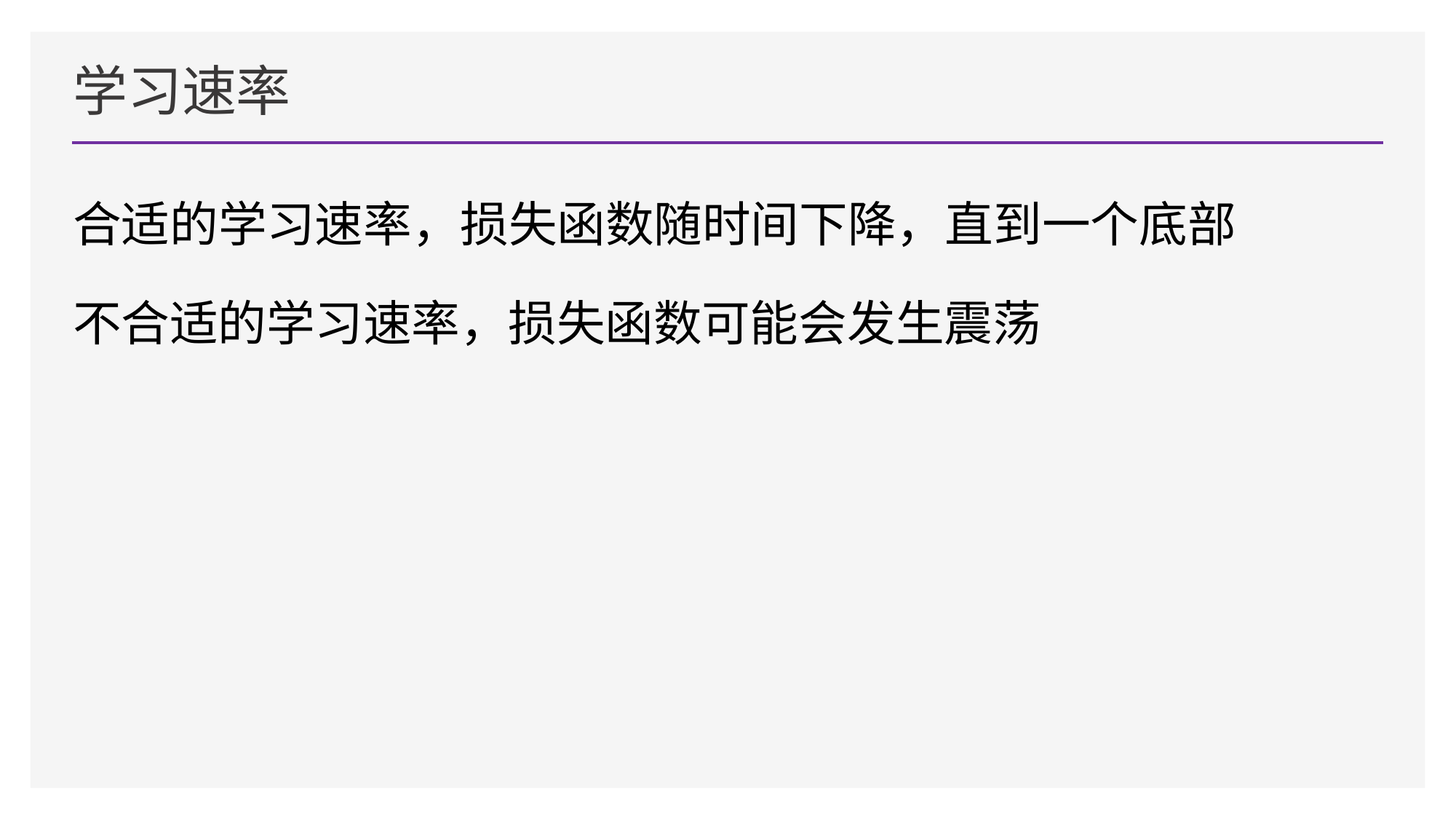

# 学习速率
合适的学习速率，损失函数随时间下降，直到一个底部

不合适的学习速率，损失函数可能会发生震荡